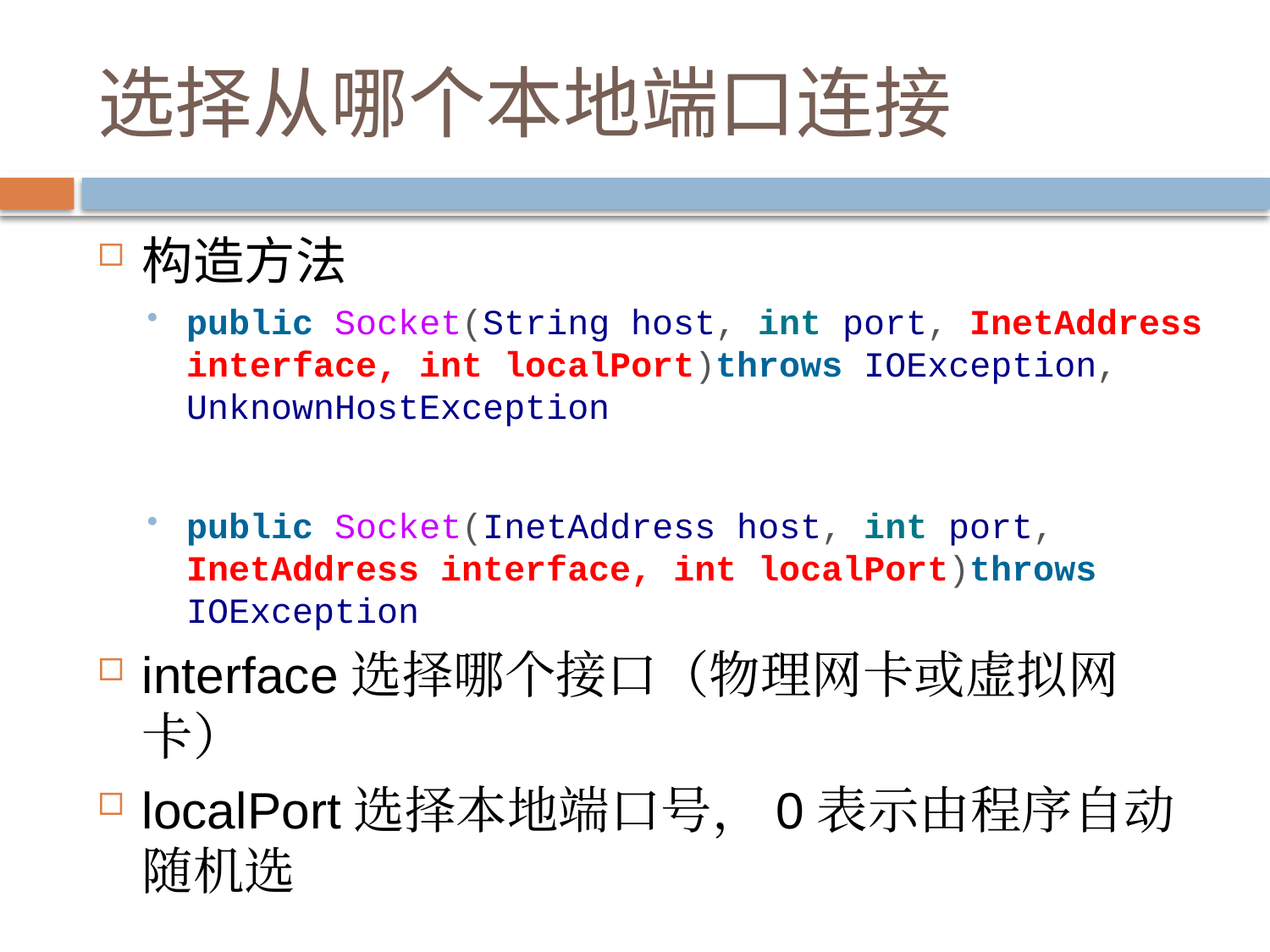

# 选择从哪个本地端口连接
构造方法
public Socket(String host, int port, InetAddress interface, int localPort)throws IOException, UnknownHostException

public Socket(InetAddress host, int port, InetAddress interface, int localPort)throws IOException
interface选择哪个接口（物理网卡或虚拟网卡）
localPort选择本地端口号，0表示由程序自动随机选